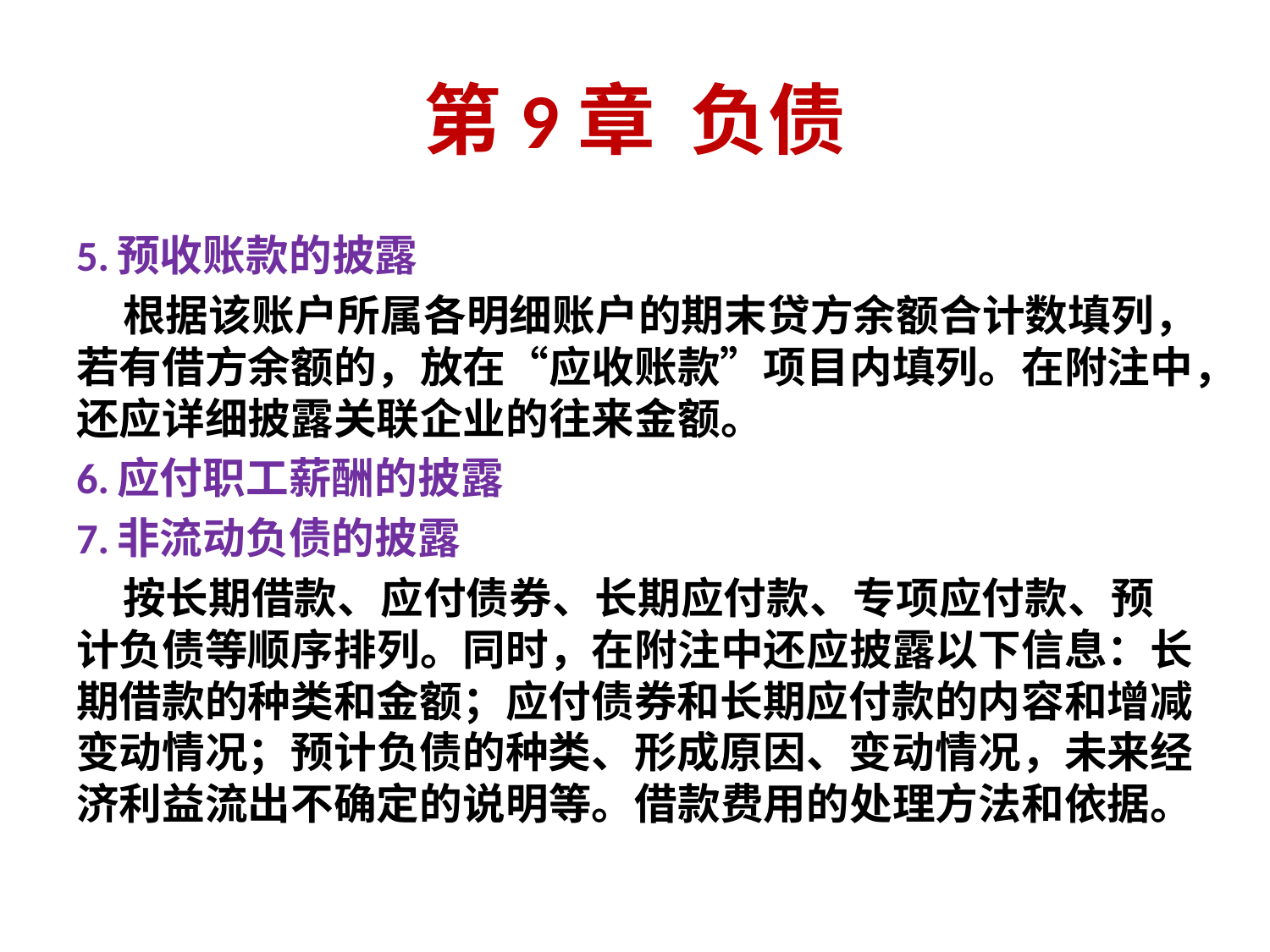

# 第9章  负债
5.预收账款的披露
    根据该账户所属各明细账户的期末贷方余额合计数填列，若有借方余额的，放在“应收账款”项目内填列。在附注中，还应详细披露关联企业的往来金额。
6.应付职工薪酬的披露
7.非流动负债的披露
    按长期借款、应付债券、长期应付款、专项应付款、预计负债等顺序排列。同时，在附注中还应披露以下信息：长期借款的种类和金额；应付债券和长期应付款的内容和增减变动情况；预计负债的种类、形成原因、变动情况，未来经济利益流出不确定的说明等。借款费用的处理方法和依据。